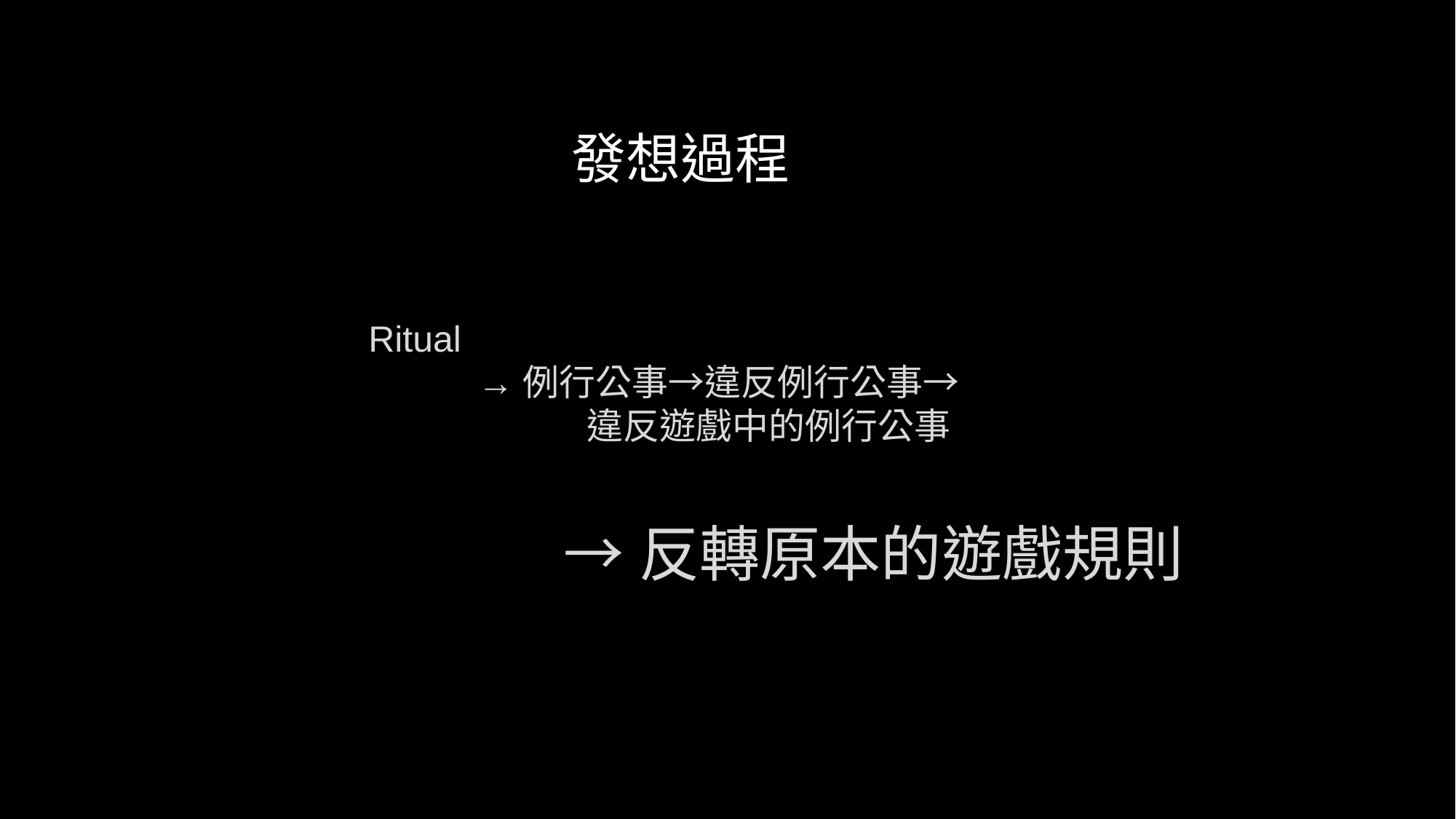

發想過程
Ritual
	→例行公事→違反例行公事→
		違反遊戲中的例行公事

→反轉原本的遊戲規則